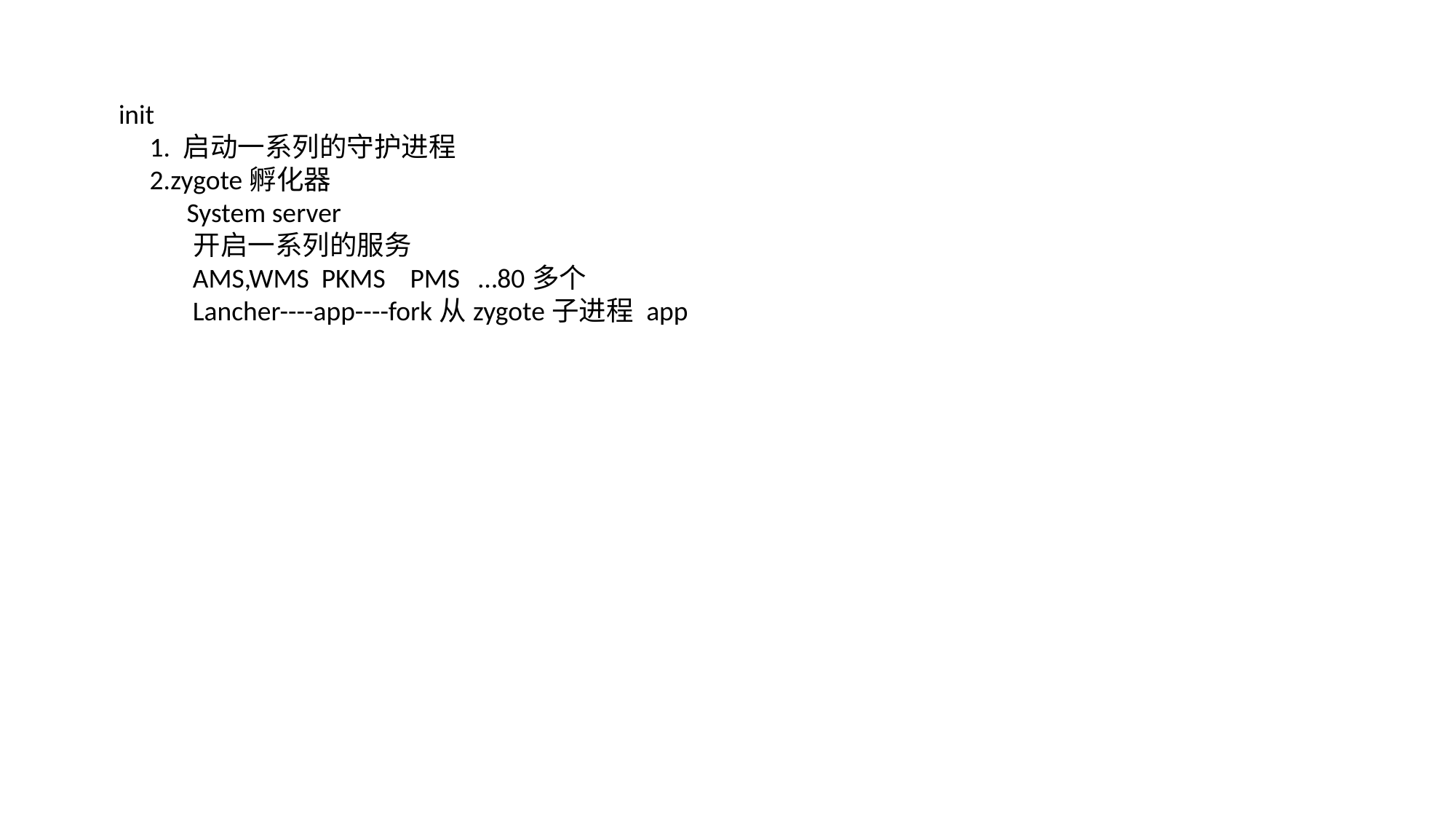

init
     1. 启动一系列的守护进程
     2.zygote孵化器
           System server
           开启一系列的服务
            AMS,WMS  PKMS    PMS   …80多个
            Lancher----app----fork从zygote子进程 app